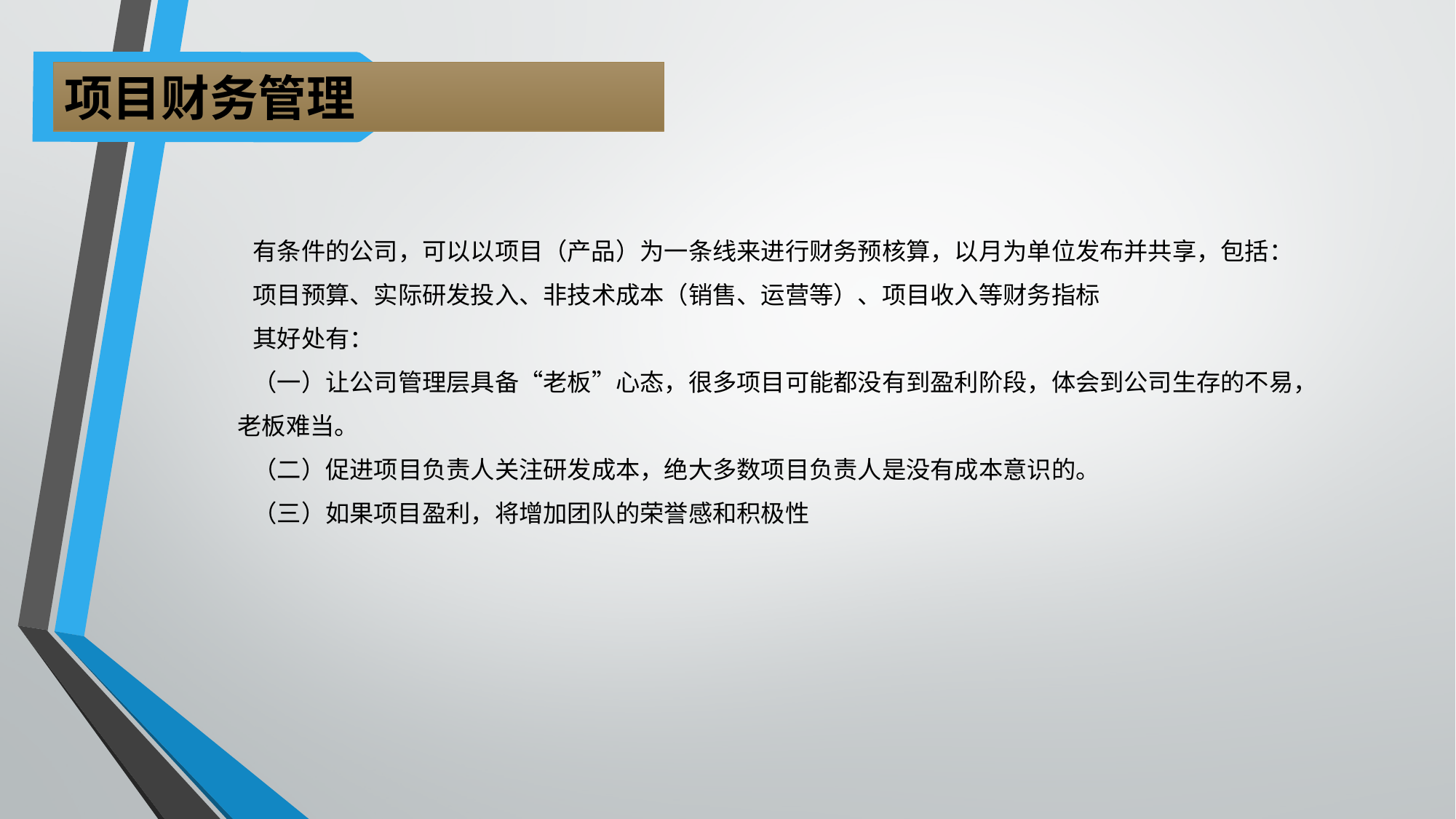

项目财务管理
有条件的公司，可以以项目（产品）为一条线来进行财务预核算，以月为单位发布并共享，包括：
项目预算、实际研发投入、非技术成本（销售、运营等）、项目收入等财务指标
其好处有：
（一）让公司管理层具备“老板”心态，很多项目可能都没有到盈利阶段，体会到公司生存的不易，老板难当。
（二）促进项目负责人关注研发成本，绝大多数项目负责人是没有成本意识的。
（三）如果项目盈利，将增加团队的荣誉感和积极性